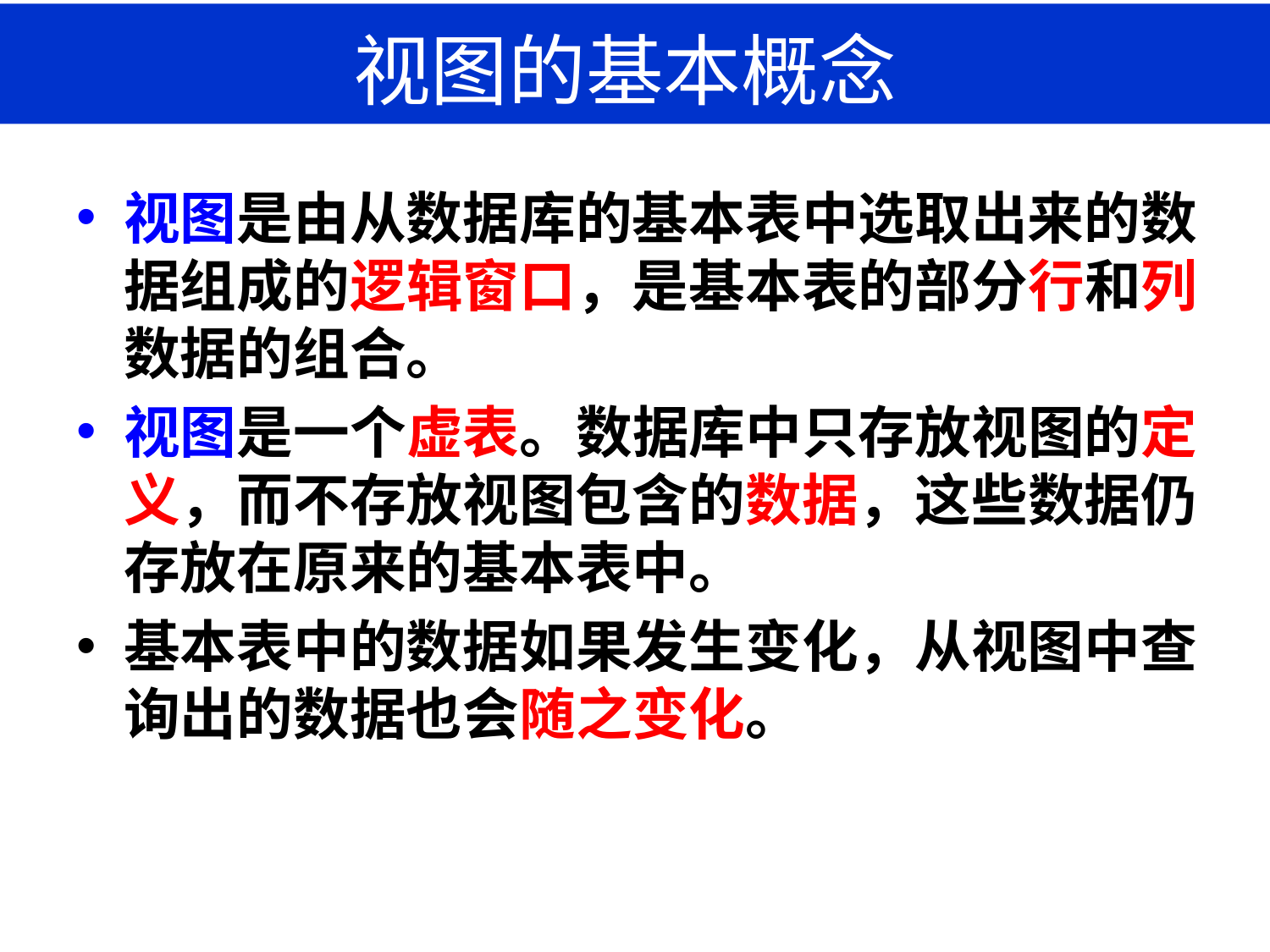

# 视图的基本概念
视图是由从数据库的基本表中选取出来的数据组成的逻辑窗口，是基本表的部分行和列数据的组合。
视图是一个虚表。数据库中只存放视图的定义，而不存放视图包含的数据，这些数据仍存放在原来的基本表中。
基本表中的数据如果发生变化，从视图中查询出的数据也会随之变化。